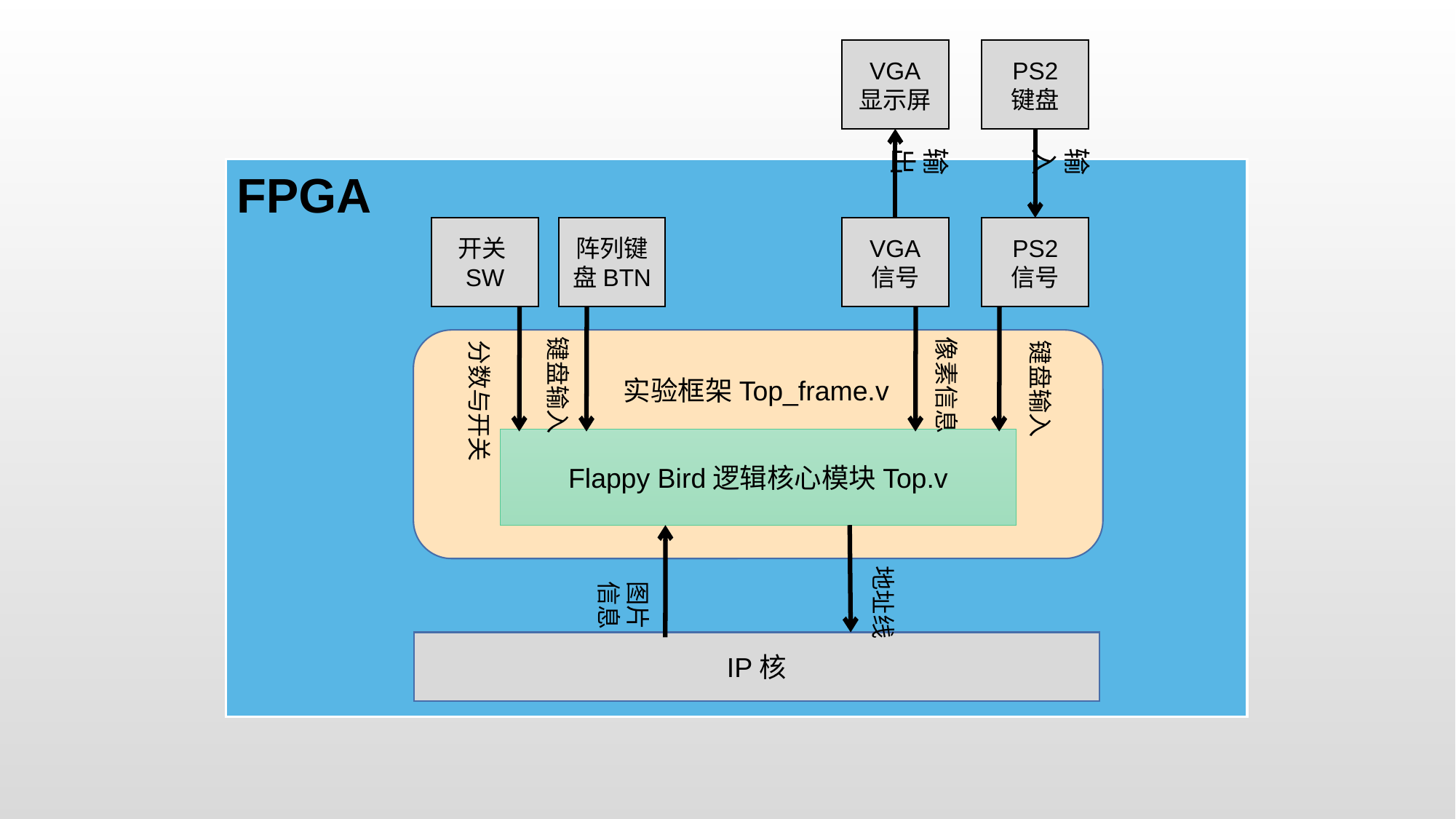

VGA
显示屏
PS2
键盘
输出
输入

FPGA
开关SW
阵列键盘BTN
VGA
信号
PS2
信号
键盘输入
像素信息

分数与开关
键盘输入
实验框架Top_frame.v
Flappy Bird逻辑核心模块Top.v
地址线
图片信息
IP核